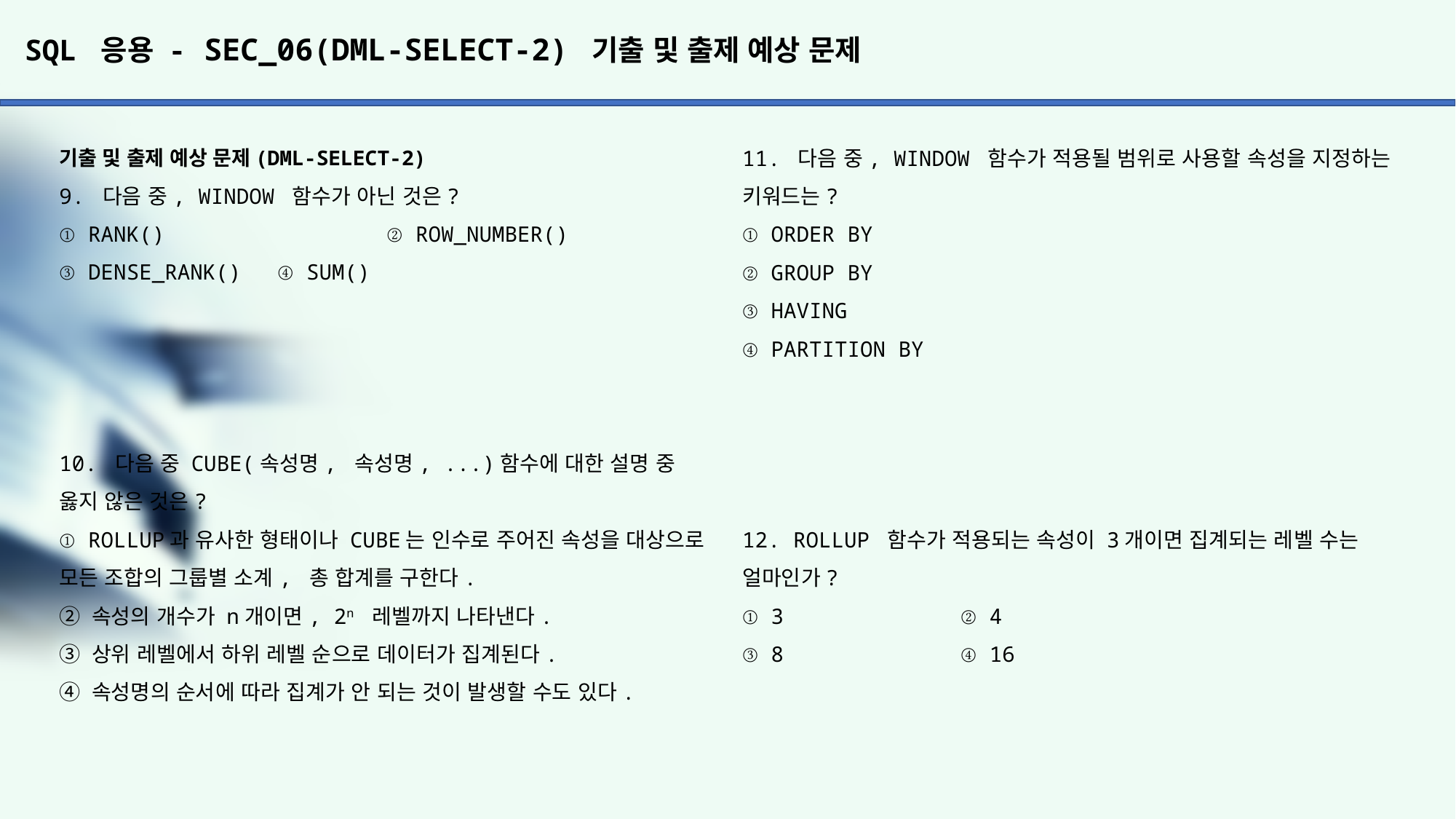

# SQL 응용 - SEC_06(DML-SELECT-2) 기출 및 출제 예상 문제
11. 다음 중, WINDOW 함수가 적용될 범위로 사용할 속성을 지정하는 키워드는?
① ORDER BY
② GROUP BY
③ HAVING
④ PARTITION BY

12. ROLLUP 함수가 적용되는 속성이 3개이면 집계되는 레벨 수는
얼마인가?
① 3		② 4
③ 8		④ 16
기출 및 출제 예상 문제(DML-SELECT-2)
9. 다음 중, WINDOW 함수가 아닌 것은?
① RANK()			② ROW_NUMBER()
③ DENSE_RANK() 	④ SUM()

10. 다음 중 CUBE(속성명, 속성명, ...)함수에 대한 설명 중 옳지 않은 것은?
① ROLLUP과 유사한 형태이나 CUBE는 인수로 주어진 속성을 대상으로 모든 조합의 그룹별 소계, 총 합계를 구한다.
② 속성의 개수가 n개이면, 2n 레벨까지 나타낸다.
③ 상위 레벨에서 하위 레벨 순으로 데이터가 집계된다.
④ 속성명의 순서에 따라 집계가 안 되는 것이 발생할 수도 있다.